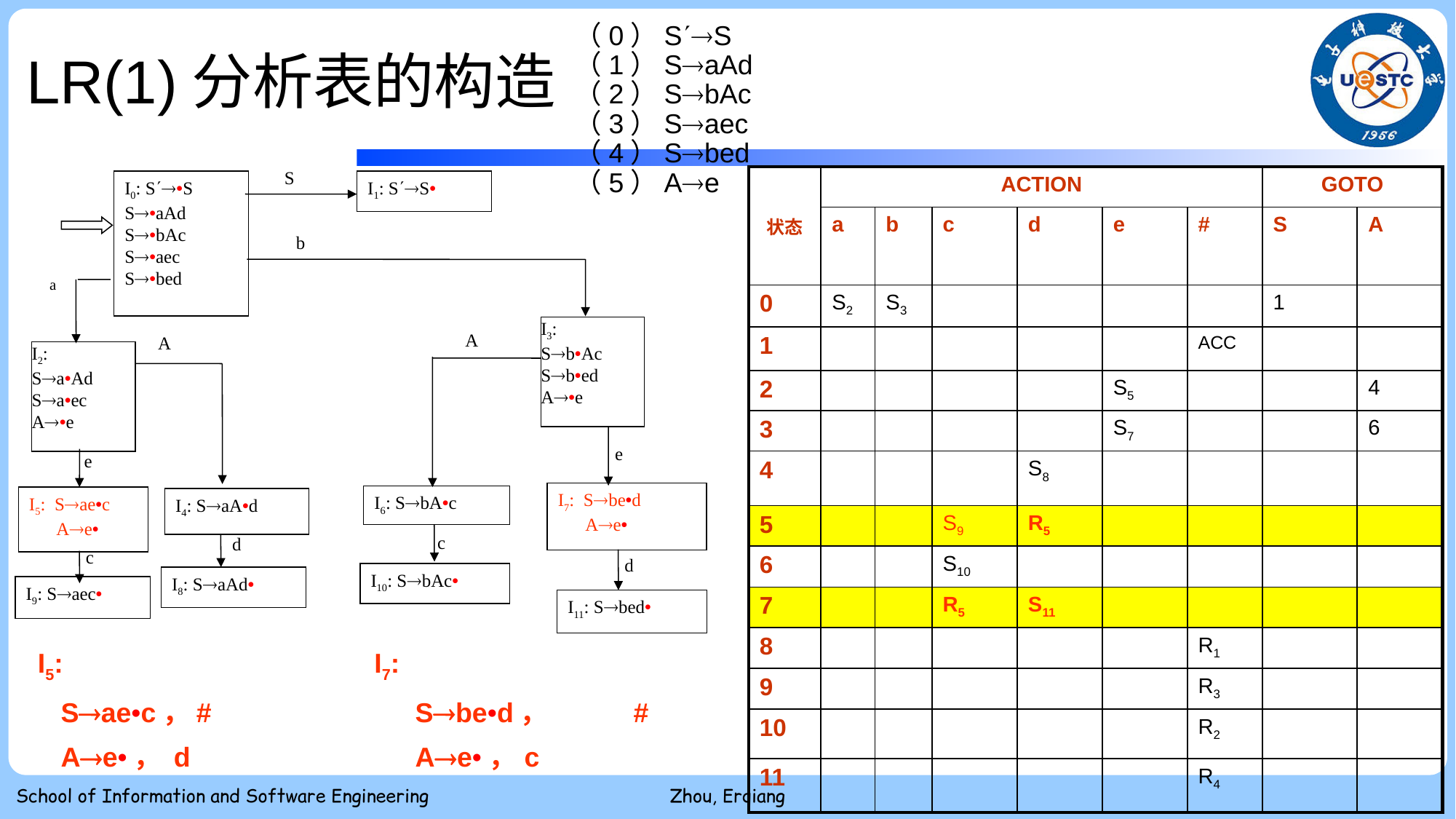

# LR(1)分析表的构造
（0）S′→S
（1）S→aAd
（2）S→bAc
（3）S→aec
（4）S→bed
（5）A→e
S
I0: S′→•S
S→•aAd
S→•bAc
S→•aec
S→•bed
I1: S′→S•

b

a

I3:
S→b•Ac
S→b•ed
A→•e
A
A
I2:
S→a•Ad
S→a•ec
A→•e

e

e
I7:  S→be•d
      A→e•
I6: S→bA•c
I5:  S→ae•c
      A→e•
I4: S→aA•d

c
d

c

d
I10: S→bAc•
I8: S→aAd•
I9: S→aec•

I11: S→bed•
| 状态 | ACTION |  |  |  |  |  | GOTO |  |
| --- | --- | --- | --- | --- | --- | --- | --- | --- |
|  | a | b | c | d | e | # | S | A |
| 0 | S2 | S3 |  |  |  |  | 1 |  |
| 1 |  |  |  |  |  | ACC |  |  |
| 2 |  |  |  |  | S5 |  |  | 4 |
| 3 |  |  |  |  | S7 |  |  | 6 |
| 4 |  |  |  | S8 |  |  |  |  |
| 5 |  |  | S9 | R5 |  |  |  |  |
| 6 |  |  | S10 |  |  |  |  |  |
| 7 |  |  | R5 | S11 |  |  |  |  |
| 8 |  |  |  |  |  | R1 |  |  |
| 9 |  |  |  |  |  | R3 |  |  |
| 10 |  |  |  |  |  | R2 |  |  |
| 11 |  |  |  |  |  | R4 |  |  |
I5:
   S→ae•c，#
   A→e•， d
I7:
	S→be•d，	#
	A→e•，	c
School of Information and Software Engineering
Zhou, Erqiang
8